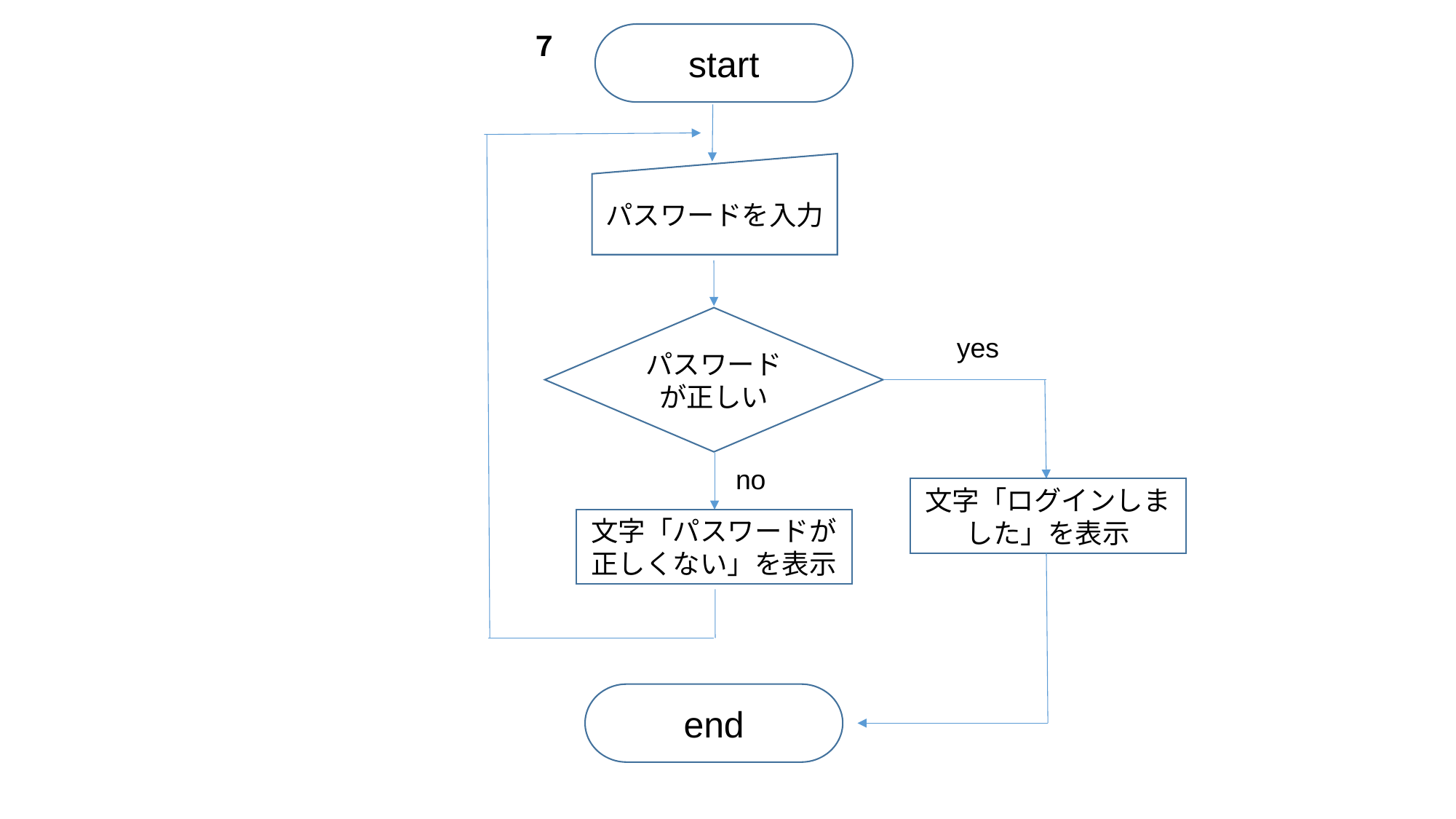

７
start
パスワードを入力
パスワードが正しい
yes
no
文字「ログインしました」を表示
文字「パスワードが正しくない」を表示
end